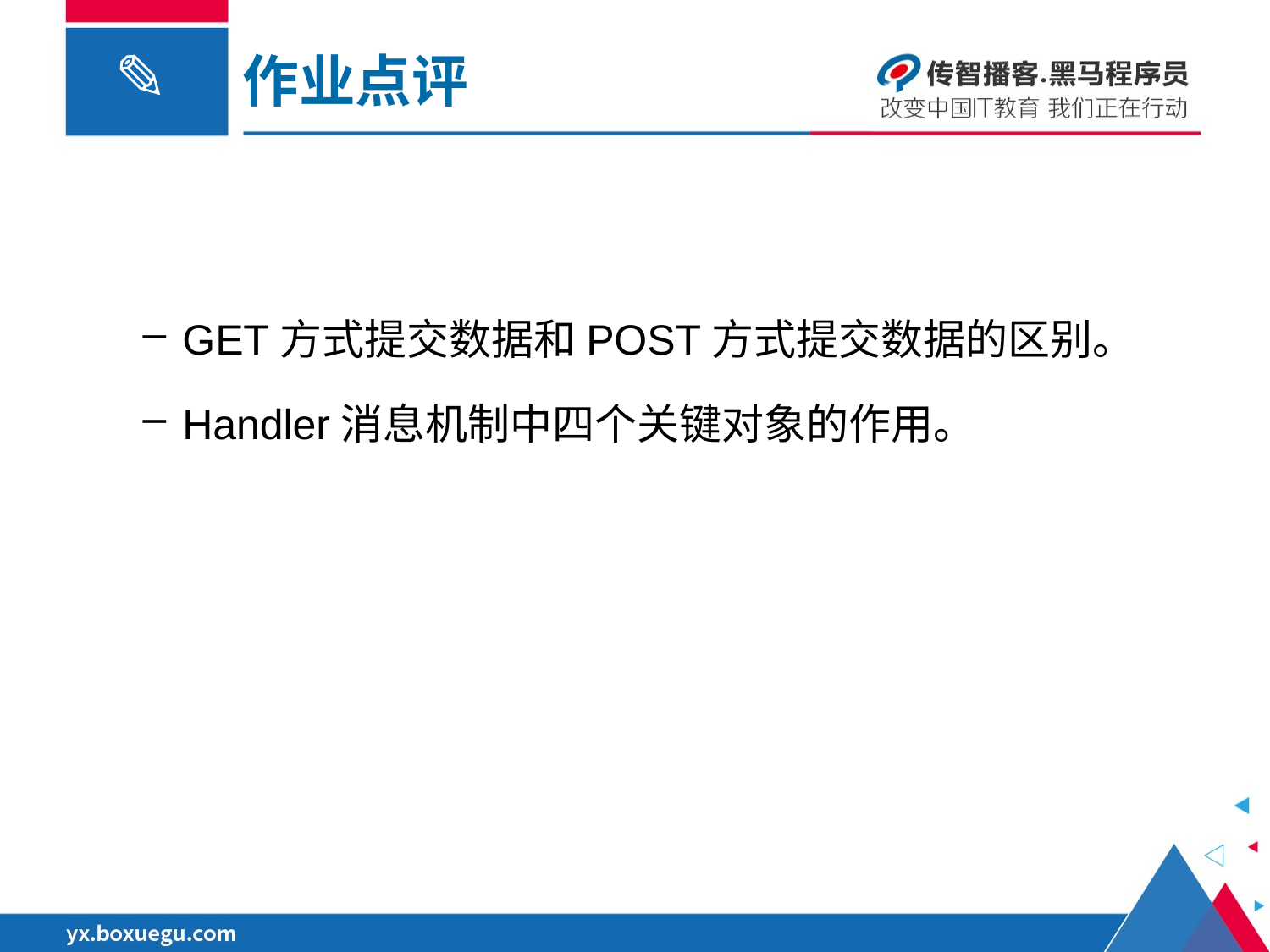

作业点评
GET方式提交数据和POST方式提交数据的区别。
Handler消息机制中四个关键对象的作用。